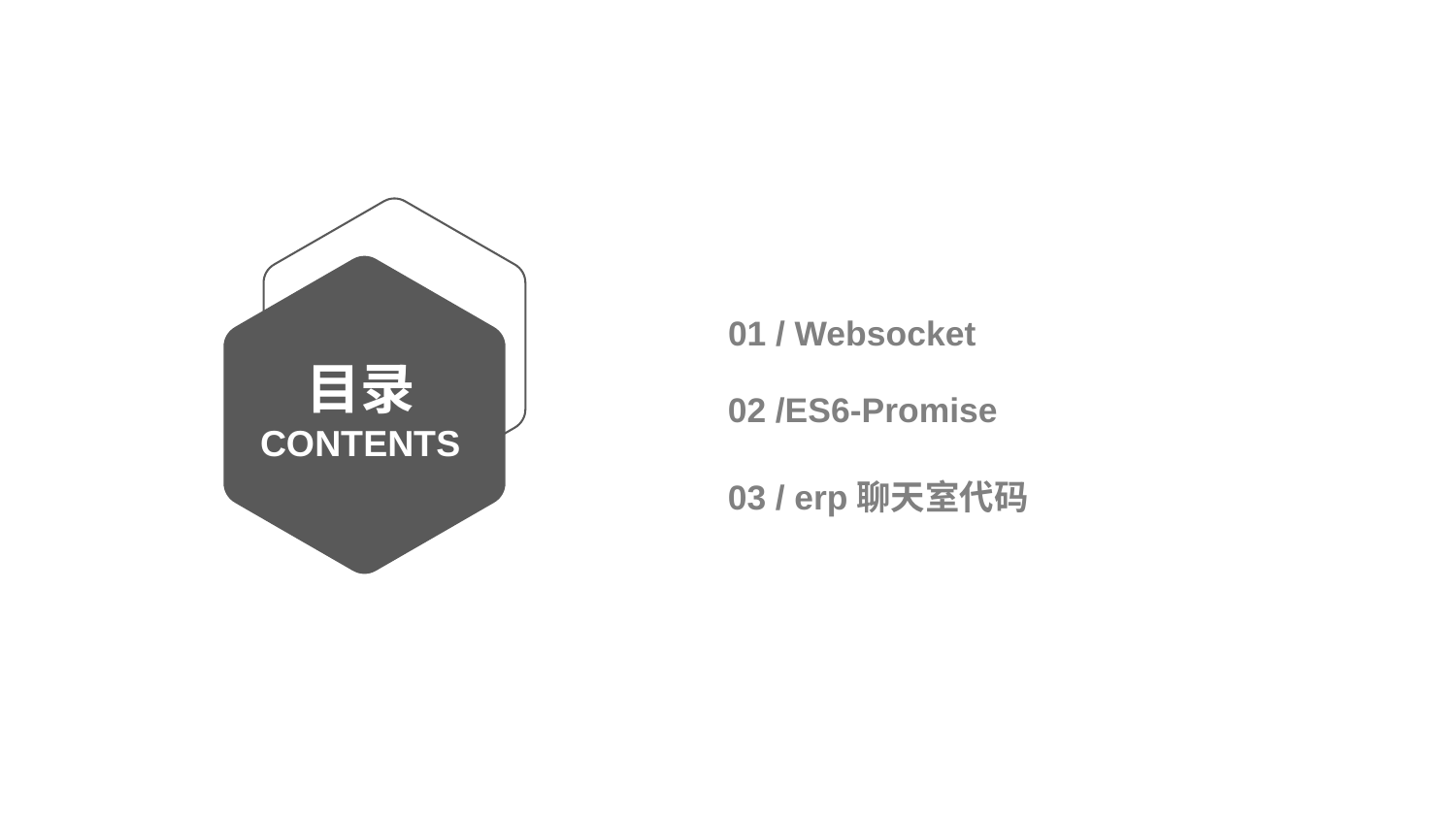

01 / Websocket
目录
CONTENTS
02 /ES6-Promise
03 / erp聊天室代码